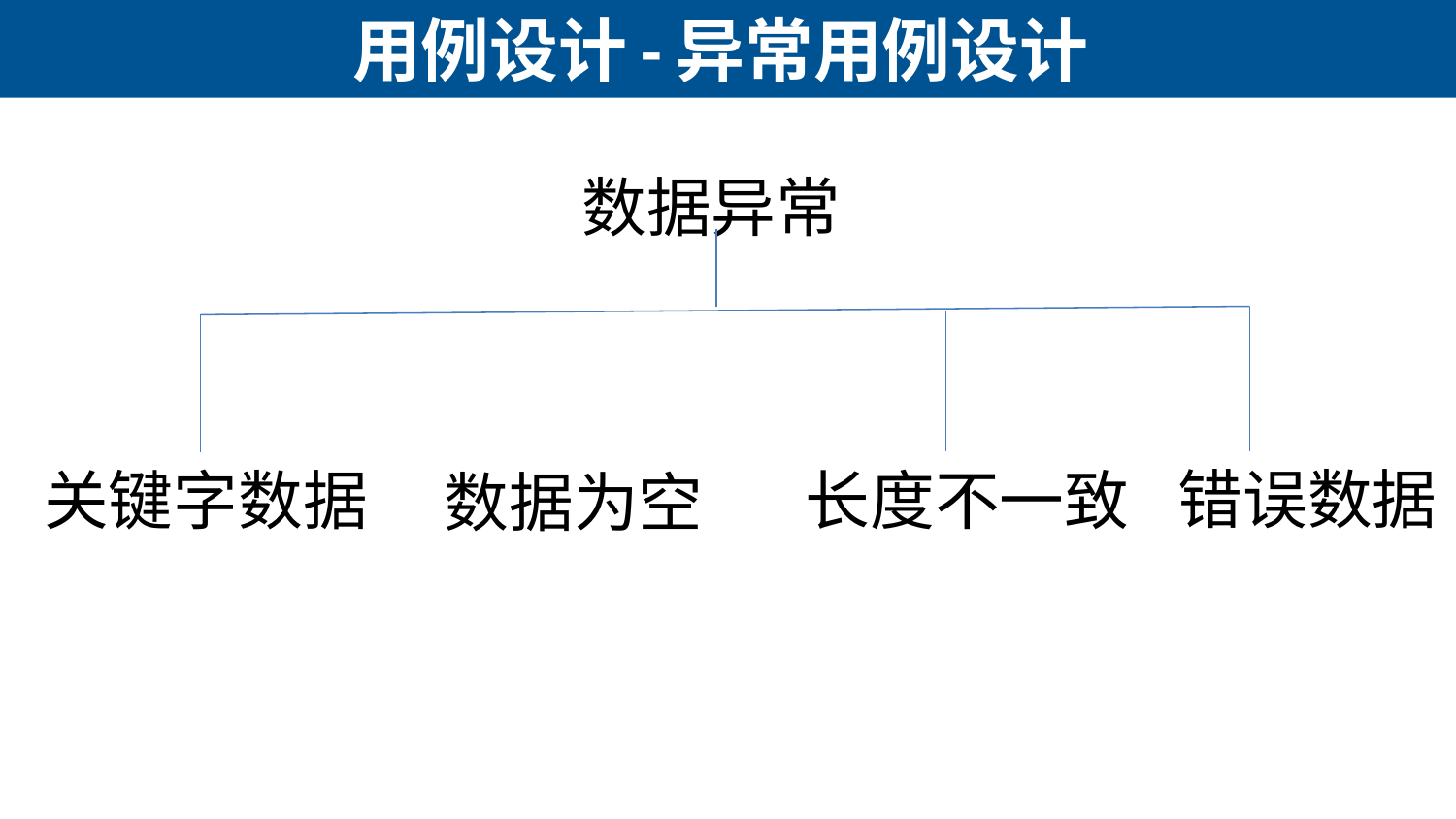

# 用例设计-异常用例设计
数据异常
错误数据
长度不一致
关键字数据
数据为空